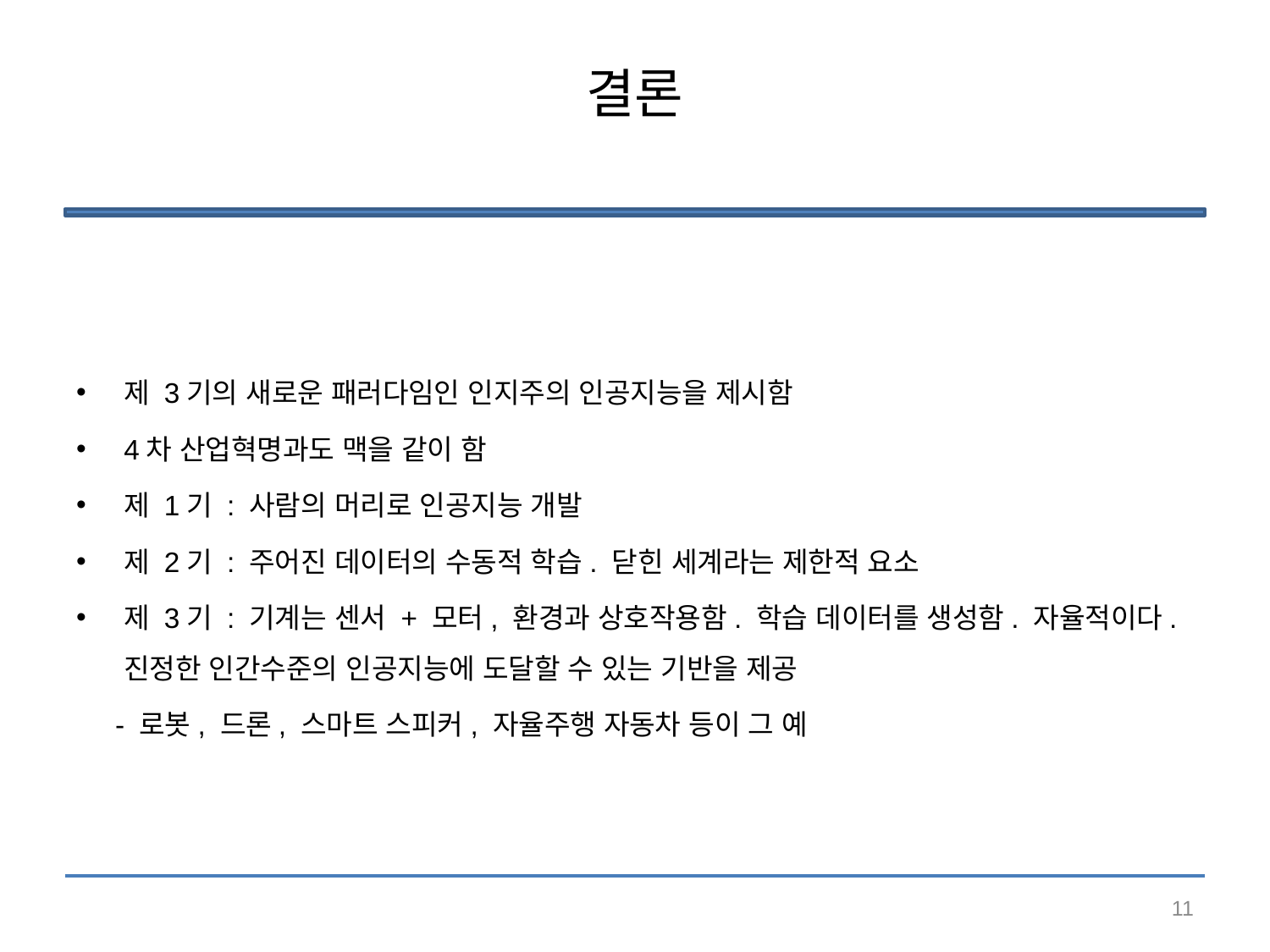

# 결론

제 3기의 새로운 패러다임인 인지주의 인공지능을 제시함
4차 산업혁명과도 맥을 같이 함
제 1기 : 사람의 머리로 인공지능 개발
제 2기 : 주어진 데이터의 수동적 학습. 닫힌 세계라는 제한적 요소
제 3기 : 기계는 센서 + 모터, 환경과 상호작용함. 학습 데이터를 생성함. 자율적이다. 진정한 인간수준의 인공지능에 도달할 수 있는 기반을 제공
     - 로봇, 드론, 스마트 스피커, 자율주행 자동차 등이 그 예
11